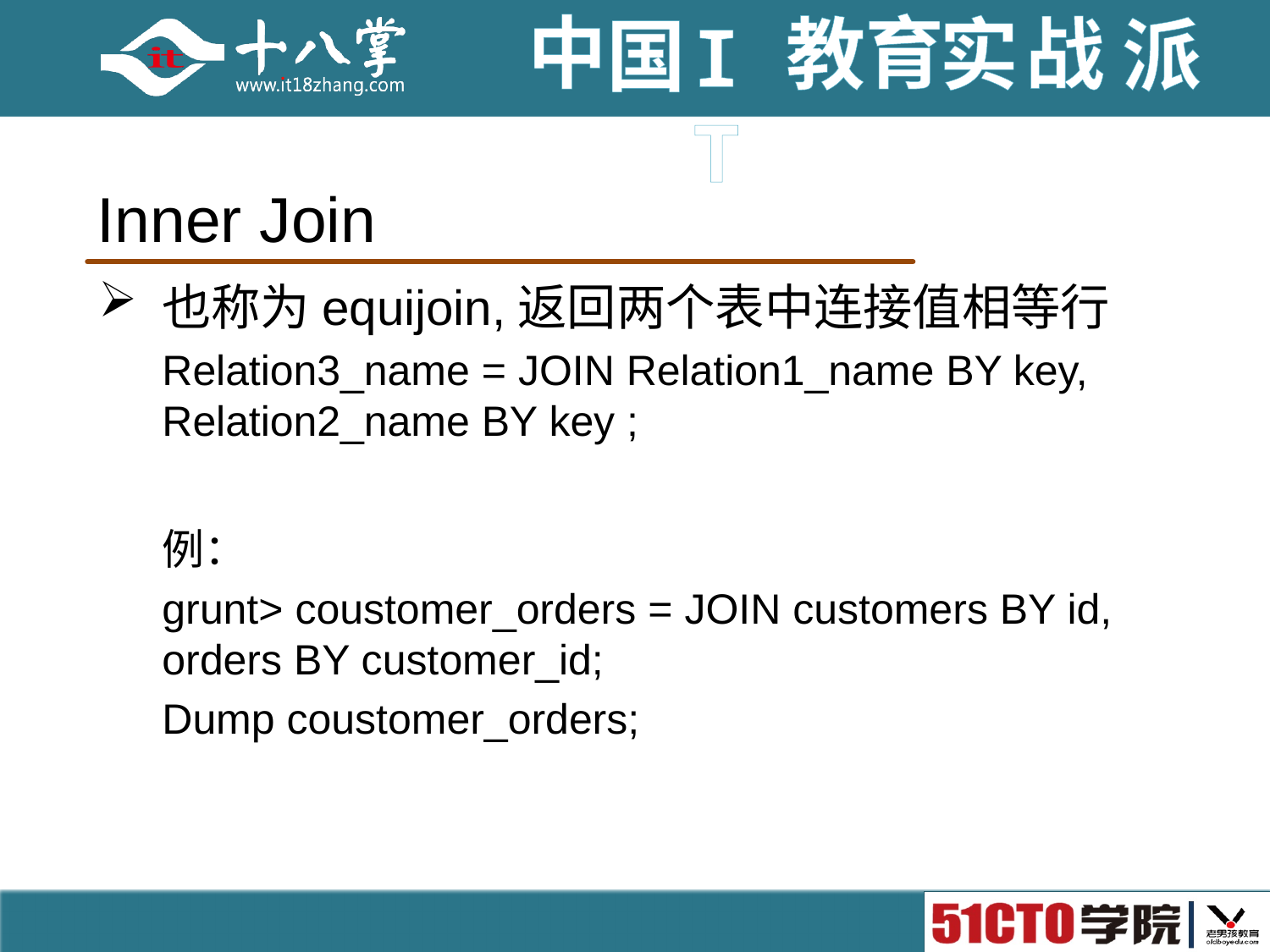

# Inner Join
也称为equijoin,返回两个表中连接值相等行
Relation3_name = JOIN Relation1_name BY key, Relation2_name BY key ;

例：
grunt> coustomer_orders = JOIN customers BY id, orders BY customer_id;
Dump coustomer_orders;